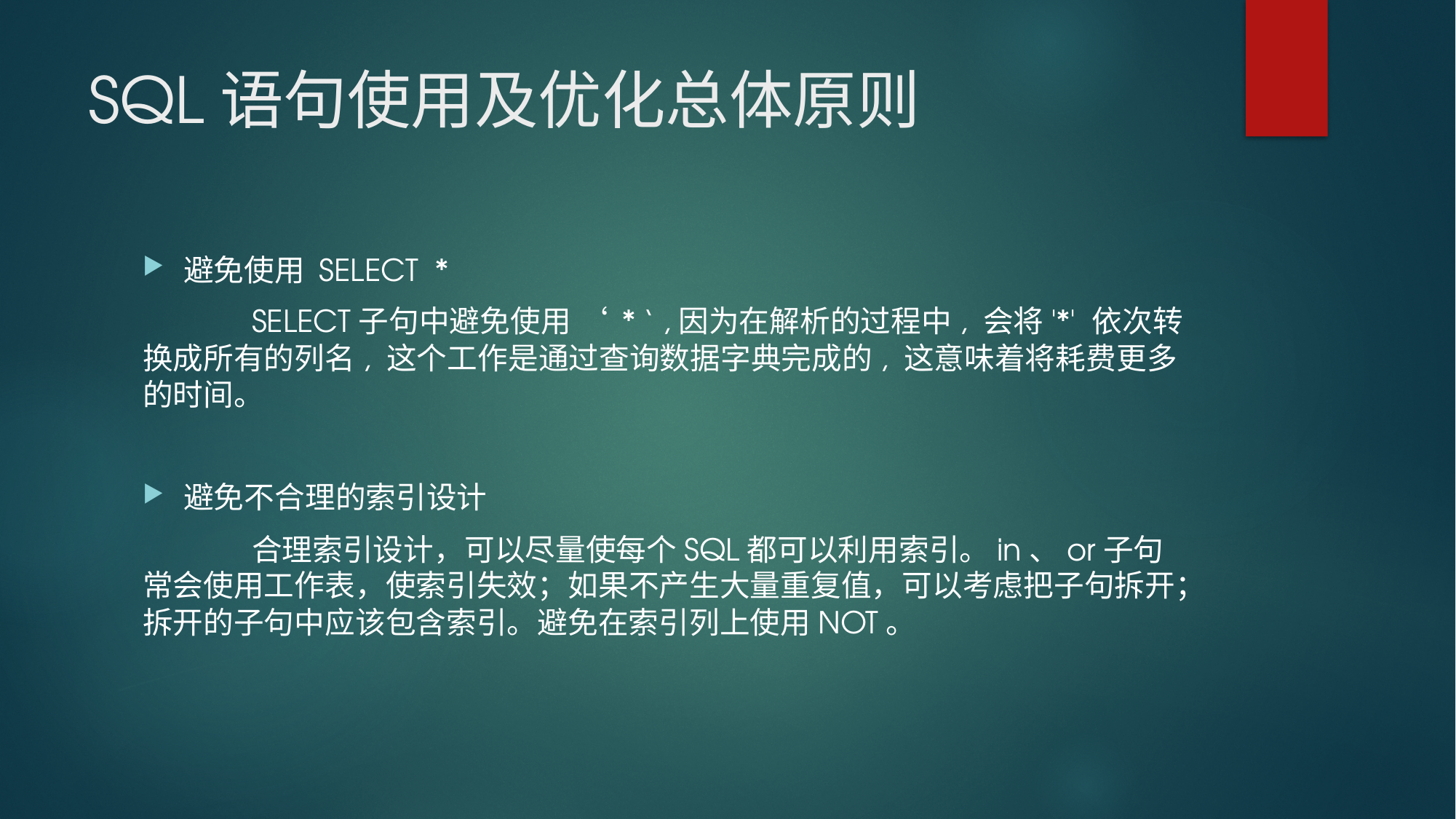

# SQL语句使用及优化总体原则
避免使用 SELECT  *
	SELECT子句中避免使用 ‘ * ‘ ,因为在解析的过程中, 会将'*' 依次转换成所有的列名, 这个工作是通过查询数据字典完成的, 这意味着将耗费更多的时间。

避免不合理的索引设计
	合理索引设计，可以尽量使每个SQL都可以利用索引。in、or子句常会使用工作表，使索引失效；如果不产生大量重复值，可以考虑把子句拆开；拆开的子句中应该包含索引。避免在索引列上使用NOT。